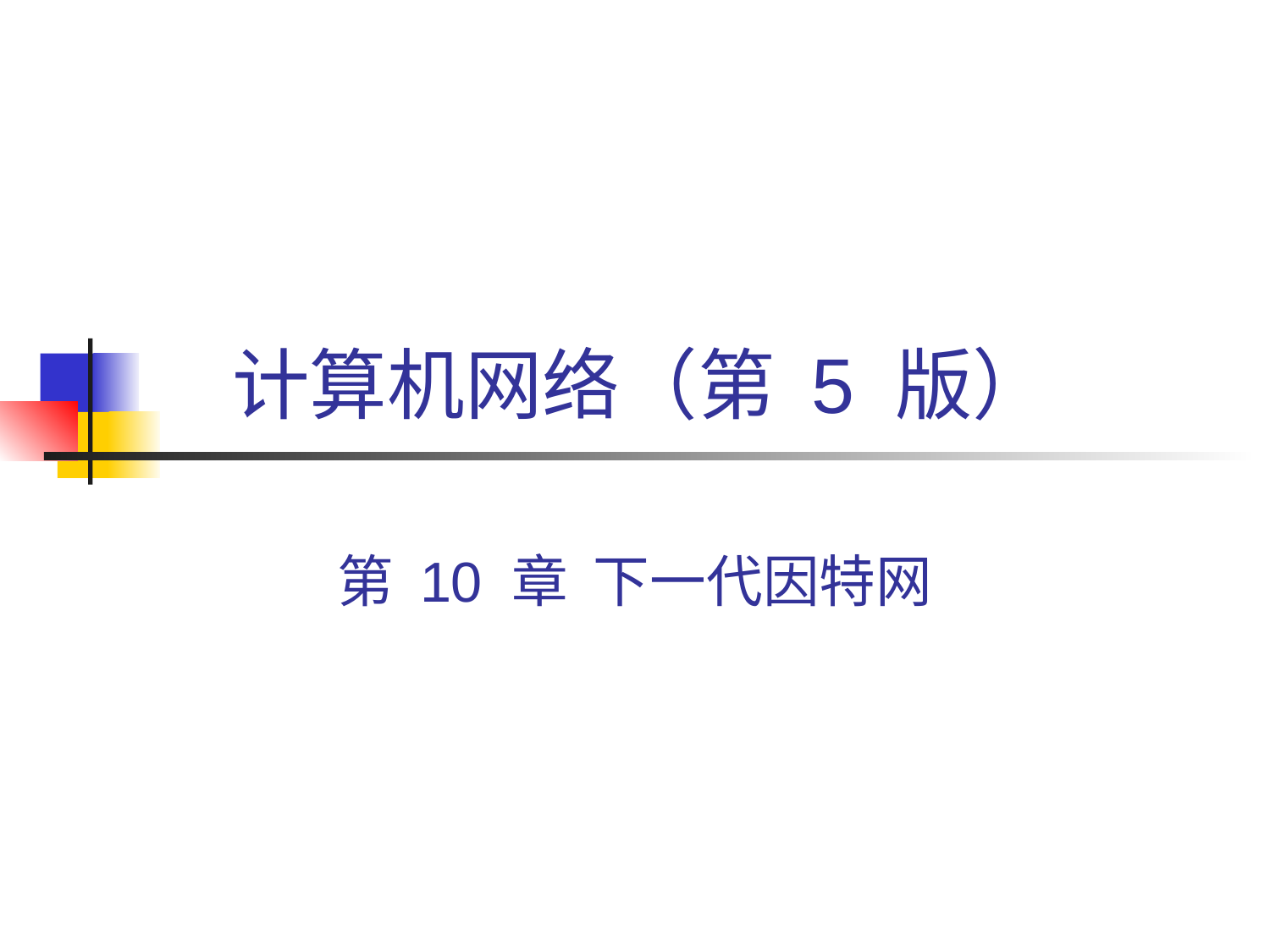

# 计算机网络（第 5 版）
第 10 章  下一代因特网